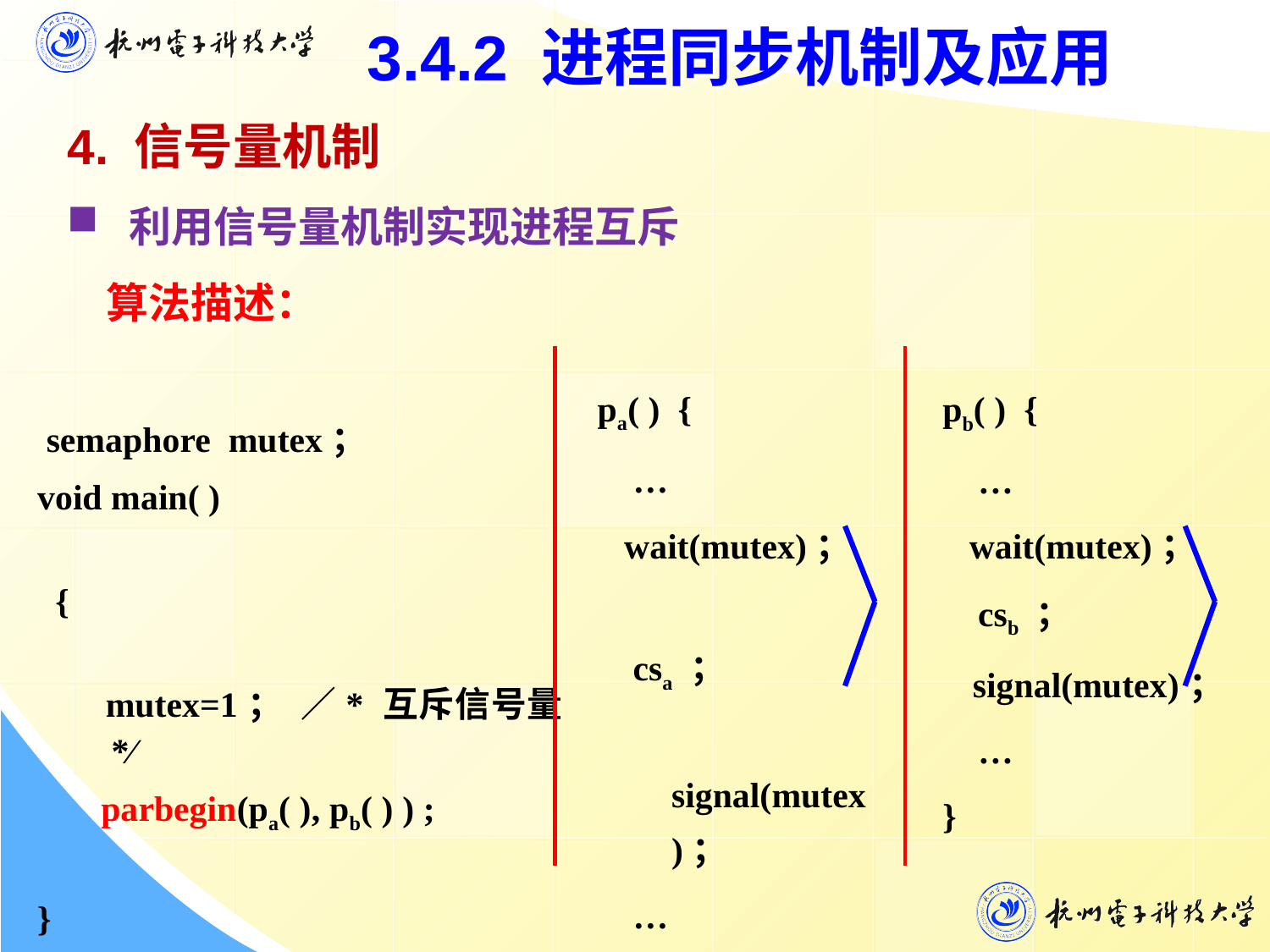

3.4.2 进程同步机制及应用
4. 信号量机制
  利用信号量机制实现进程互斥
   算法描述：
pa( )  {
    …
   wait(mutex)；
    csa ；
   signal(mutex)；
    …
}
pb( )  {
    …
   wait(mutex)；
    csb ；
   signal(mutex)；
    …
}
 semaphore  mutex；
void main( )
  {
       mutex=1；  ∕* 互斥信号量 *∕
       parbegin(pa( ), pb( ) ) ;
}